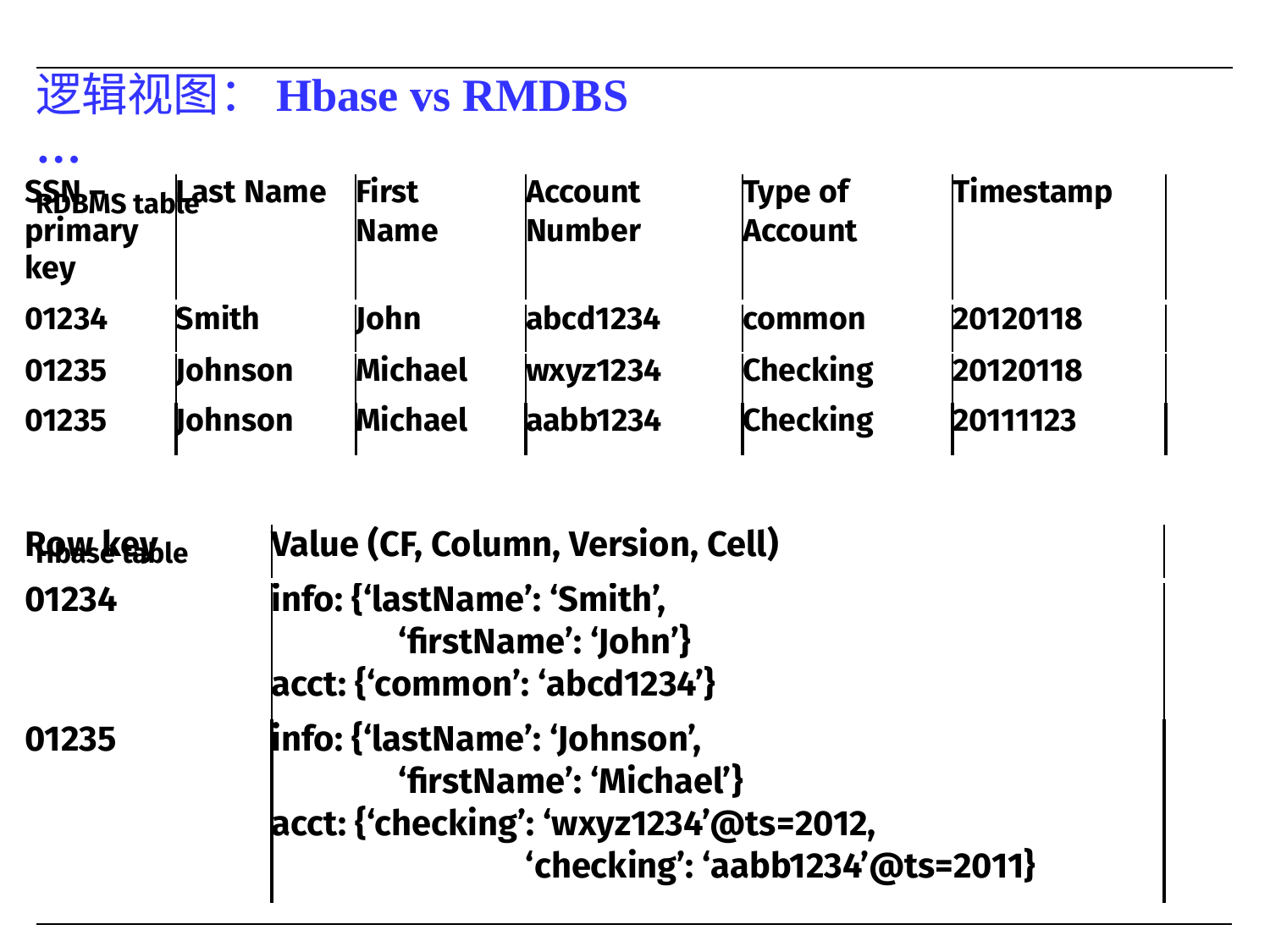

逻辑视图：Hbase vs RMDBS …
RDBMS table

Hbase table
| SSN – primary key | Last Name | First Name | Account Number | Type of Account | Timestamp |
| --- | --- | --- | --- | --- | --- |
| 01234 | Smith | John | abcd1234 | common | 20120118 |
| 01235 | Johnson | Michael | wxyz1234 | Checking | 20120118 |
| 01235 | Johnson | Michael | aabb1234 | Checking | 20111123 |
| Row key | Value (CF, Column, Version, Cell) |
| --- | --- |
| 01234 | info: {‘lastName’: ‘Smith’, ‘firstName’: ‘John’} acct: {‘common’: ‘abcd1234’} |
| 01235 | info: {‘lastName’: ‘Johnson’, ‘firstName’: ‘Michael’} acct: {‘checking’: ‘wxyz1234’@ts=2012, ‘checking’: ‘aabb1234’@ts=2011} |